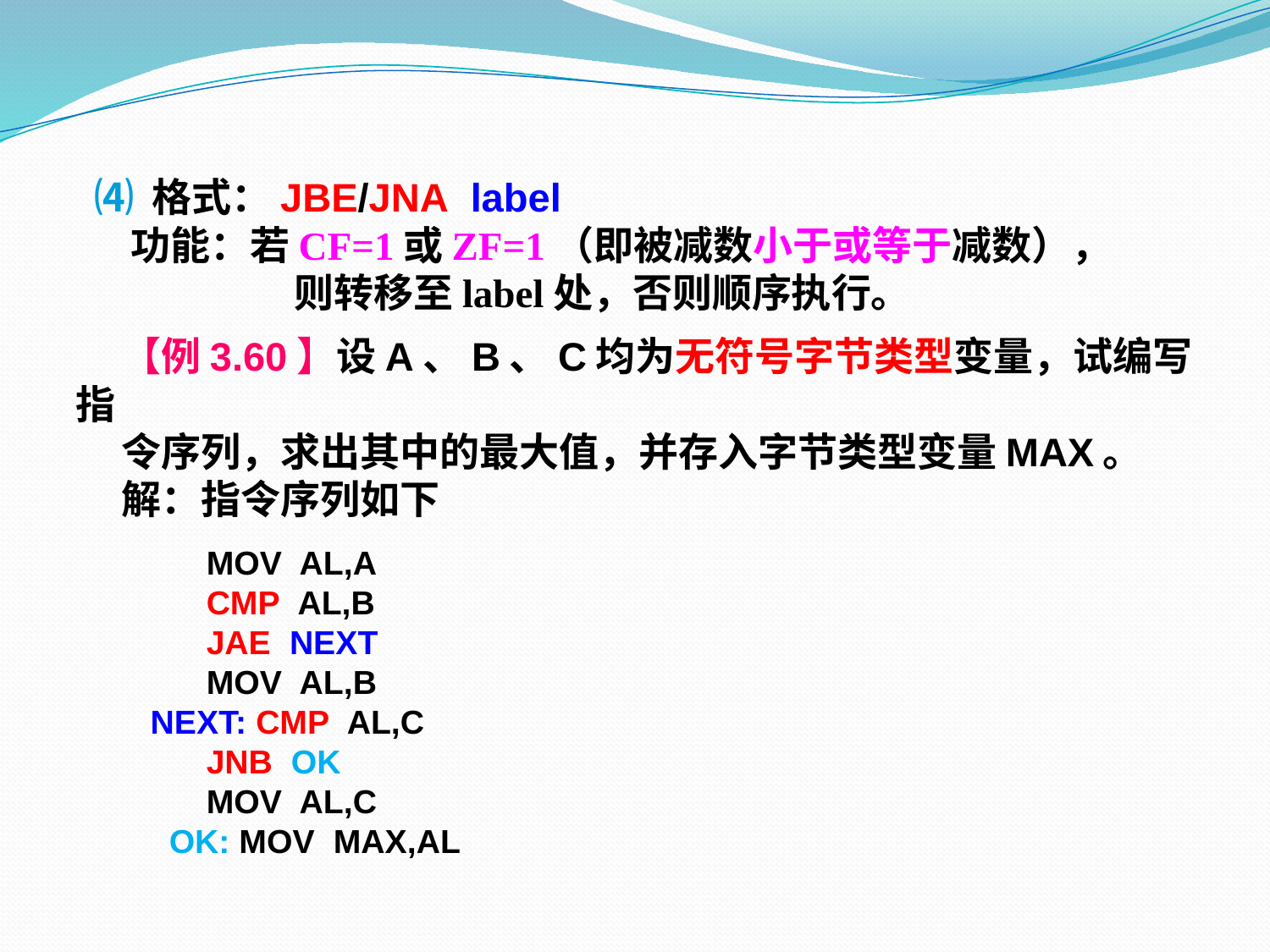

⑷ 格式：JBE/JNA  label
     功能：若CF=1或ZF=1（即被减数小于或等于减数），
                       则转移至label处，否则顺序执行。

    【例3.60】设A、B、C均为无符号字节类型变量，试编写指
    令序列，求出其中的最大值，并存入字节类型变量MAX。
    解：指令序列如下

              MOV  AL,A
              CMP  AL,B
              JAE  NEXT
              MOV  AL,B
        NEXT: CMP  AL,C
              JNB  OK
              MOV  AL,C
          OK: MOV  MAX,AL